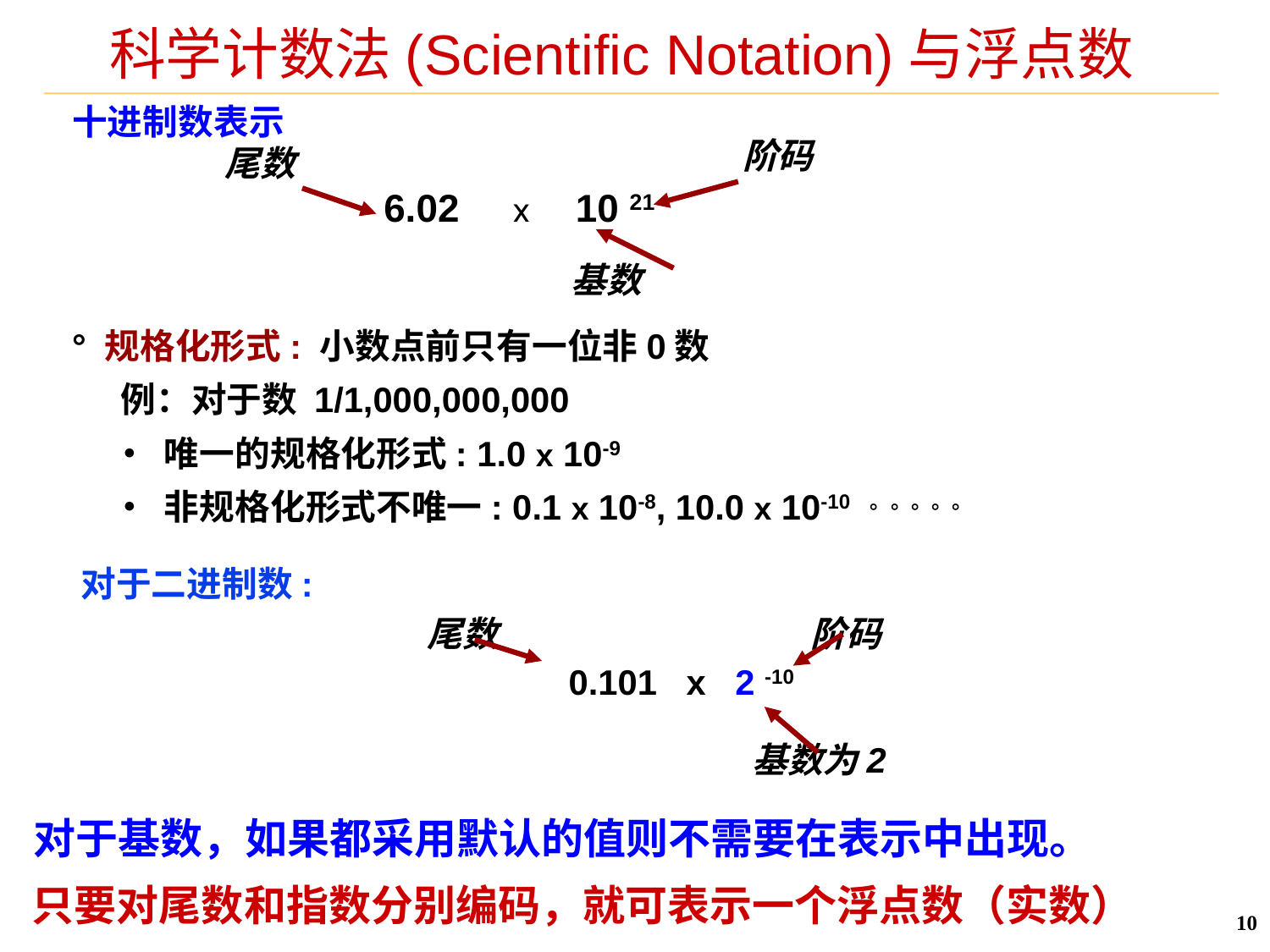

# 科学计数法(Scientific Notation)与浮点数
十进制数表示
	            尾数
                                6.02     x    10 21

                                                             基数

° 规格化形式: 小数点前只有一位非0数
     例：对于数 1/1,000,000,000
     • 唯一的规格化形式: 1.0 x 10-9
     • 非规格化形式不唯一: 0.1 x 10-8, 10.0 x 10-10  。。。。。
阶码

对于二进制数:
		                     尾数                                       阶码
                                                   0.101   x   2 -10

                      	                                              基数为2

对于基数，如果都采用默认的值则不需要在表示中出现。
只要对尾数和指数分别编码，就可表示一个浮点数（实数）
10